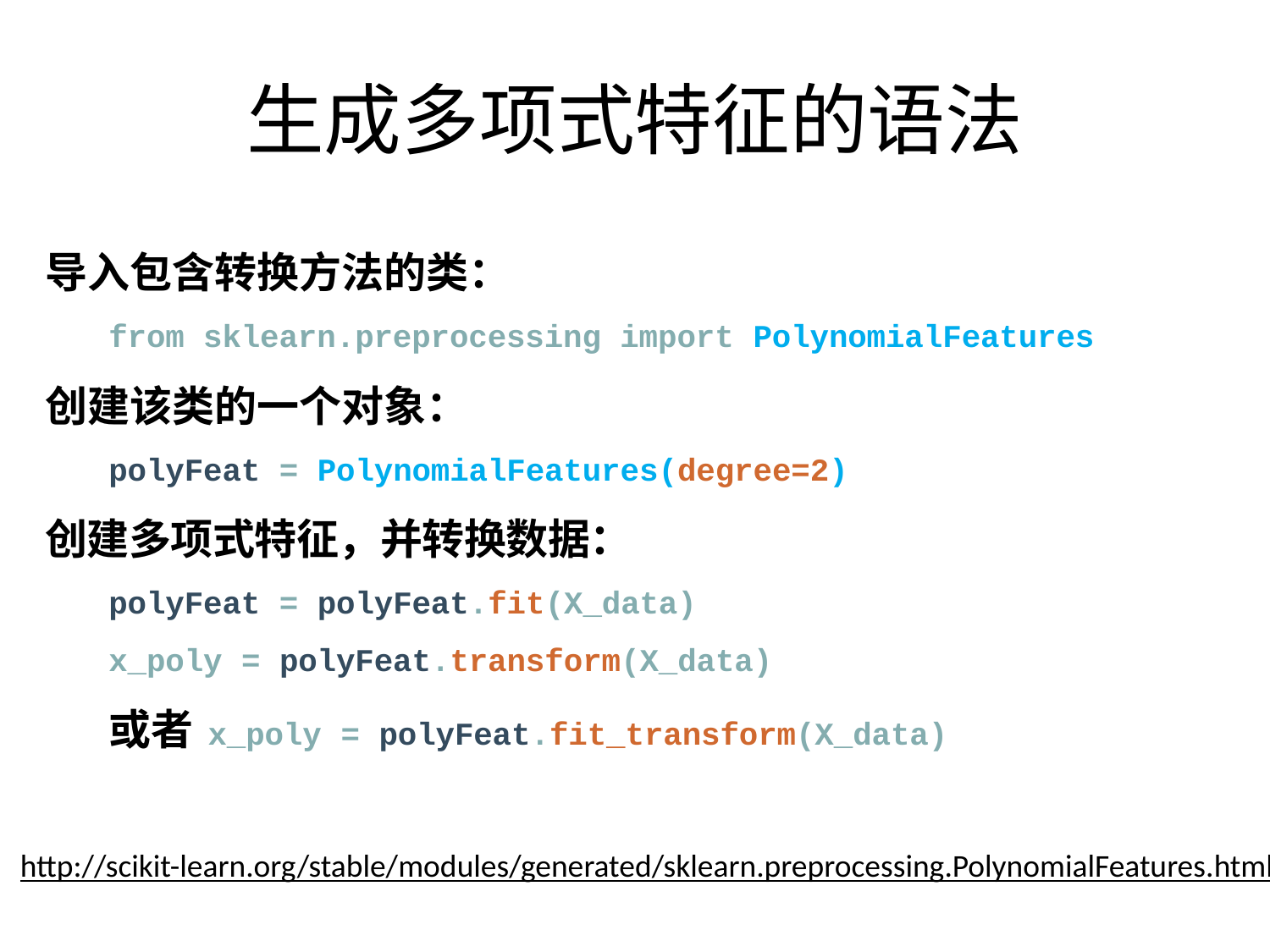

# 生成多项式特征的语法
导入包含转换方法的类：
from sklearn.preprocessing import PolynomialFeatures
创建该类的一个对象：
polyFeat = PolynomialFeatures(degree=2)
创建多项式特征，并转换数据：
polyFeat = polyFeat.fit(X_data)
x_poly = polyFeat.transform(X_data)
或者 x_poly = polyFeat.fit_transform(X_data)
http://scikit-learn.org/stable/modules/generated/sklearn.preprocessing.PolynomialFeatures.html